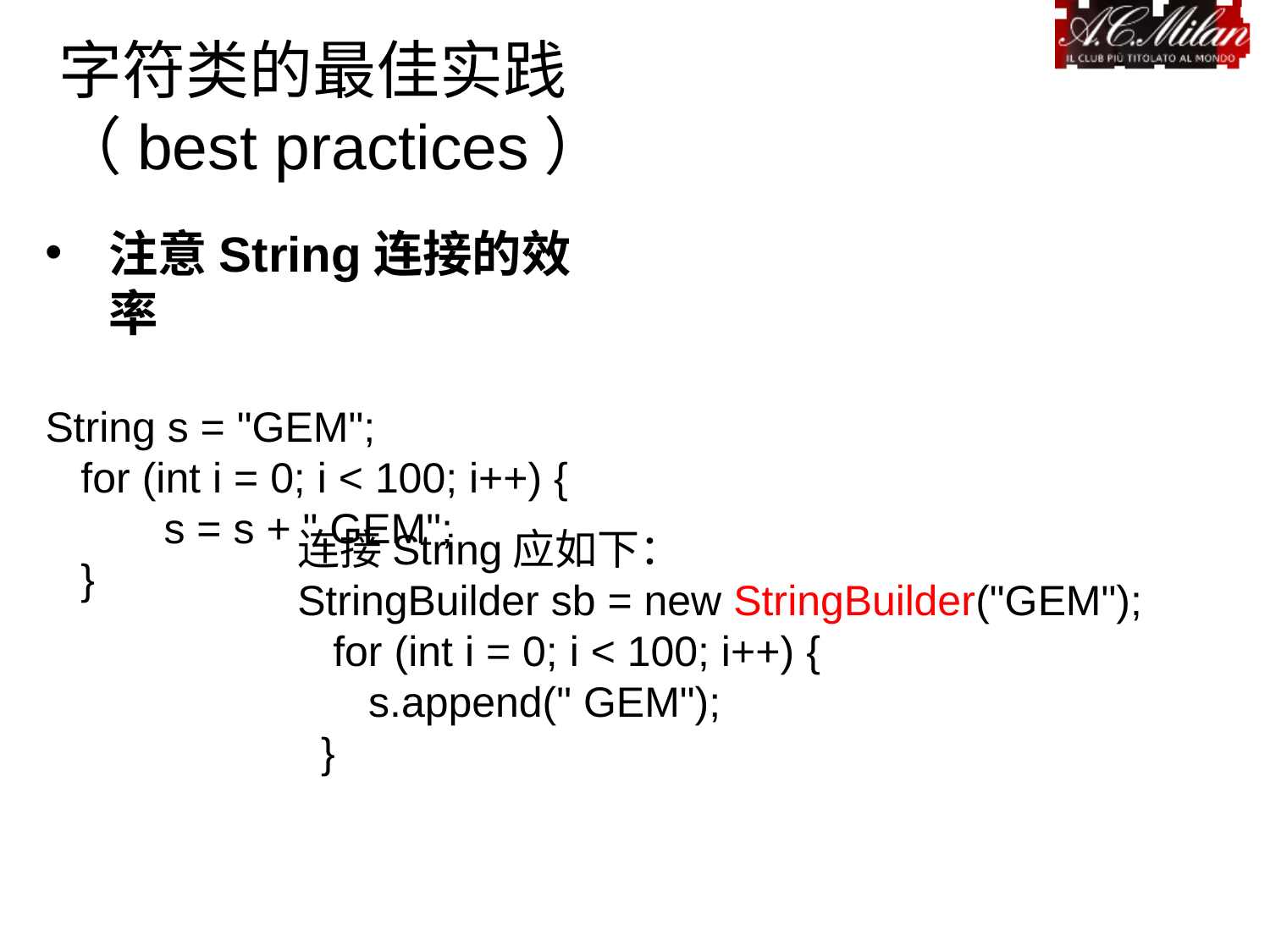

字符类的最佳实践
（best practices）
注意String连接的效率

String s = "GEM";
   for (int i = 0; i < 100; i++) {
          s = s + " GEM";
   }

连接String应如下：
StringBuilder sb = new StringBuilder("GEM");
   for (int i = 0; i < 100; i++) {
      s.append(" GEM");
  }